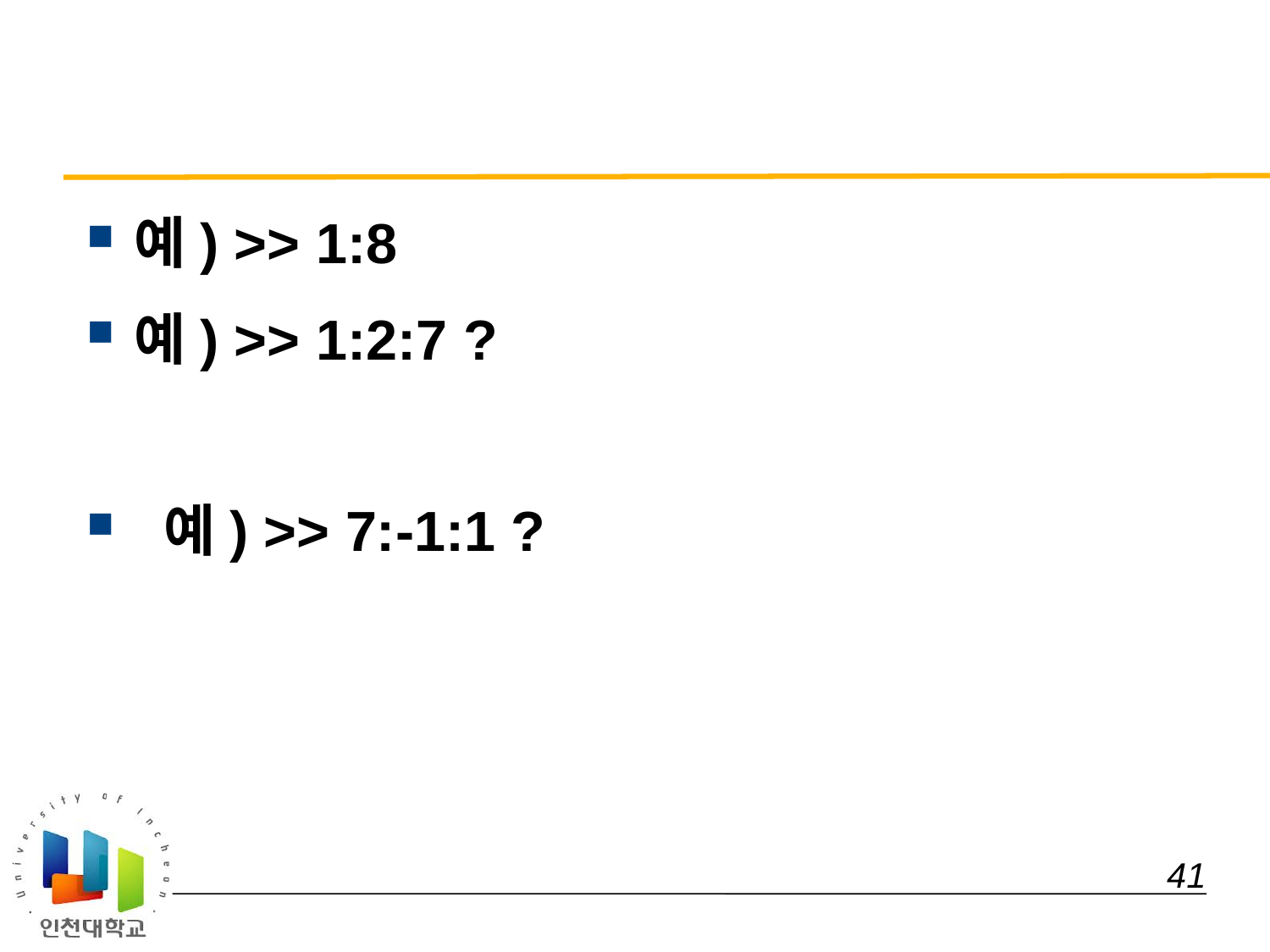

#
예) >> 1:8
예) >> 1:2:7 ?

 예) >> 7:-1:1 ?
 41